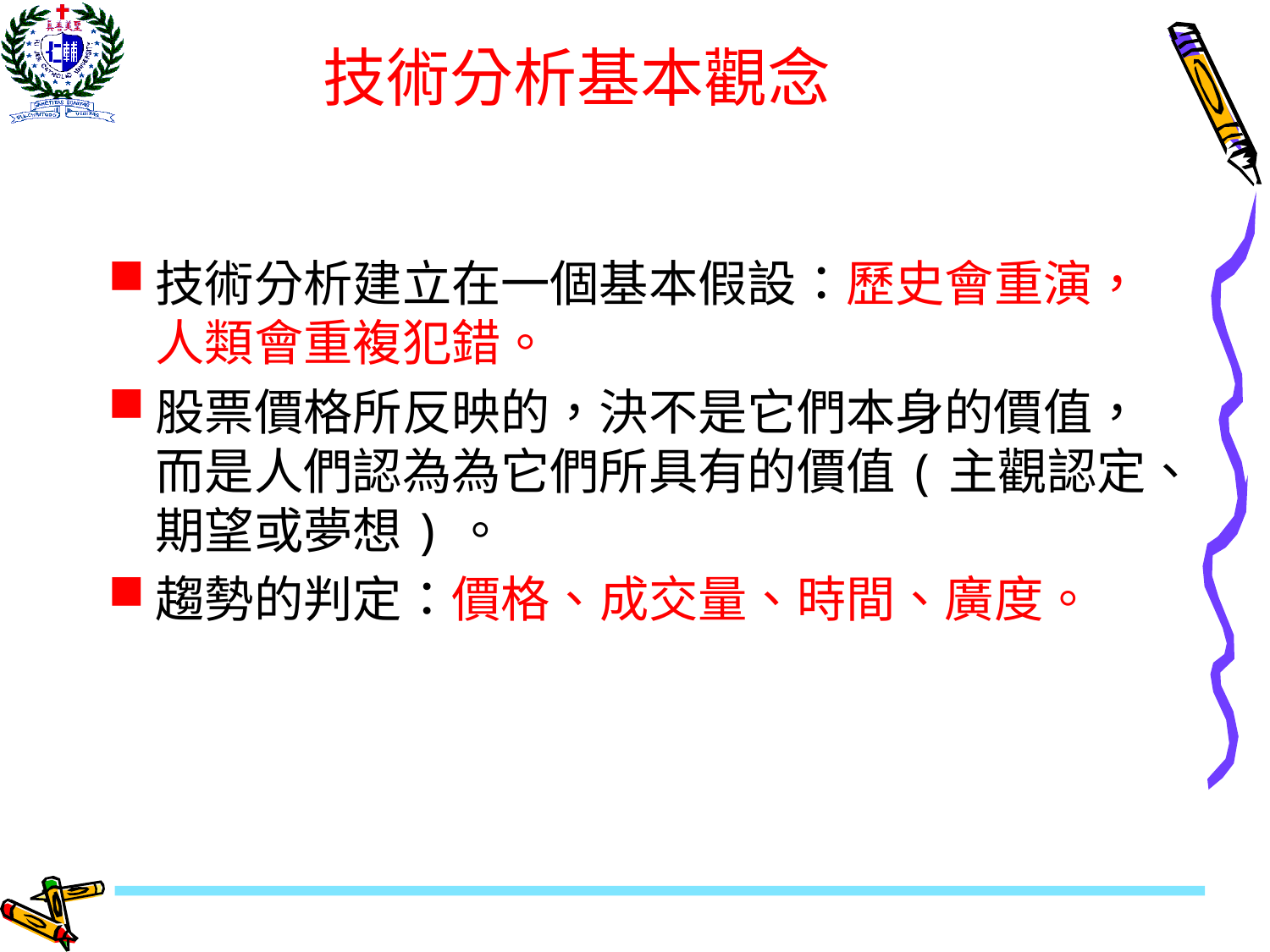

# 技術分析基本觀念

技術分析建立在一個基本假設：歷史會重演，人類會重複犯錯。
股票價格所反映的，決不是它們本身的價值，而是人們認為為它們所具有的價值(主觀認定、期望或夢想)。
趨勢的判定：價格、成交量、時間、廣度。